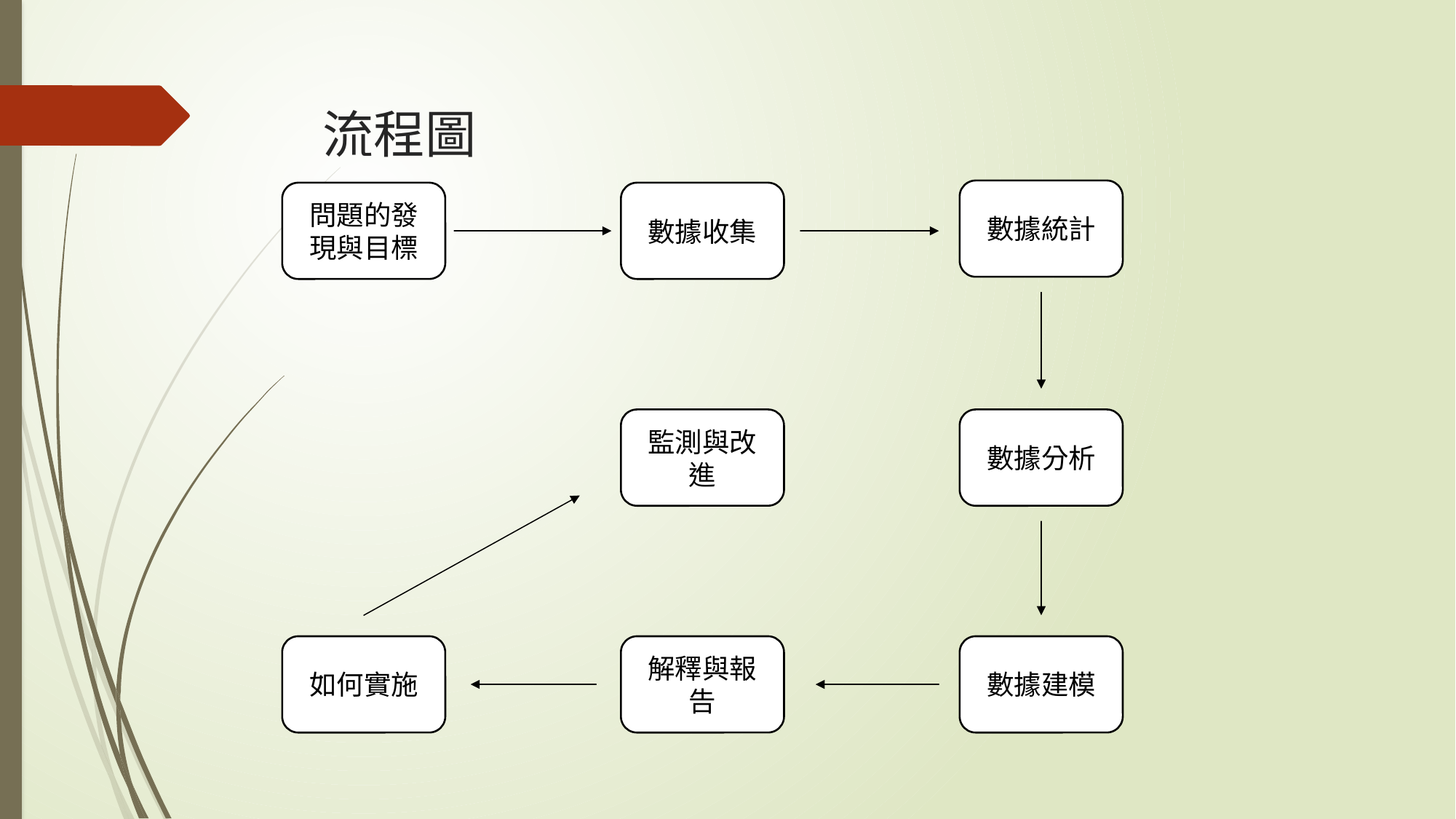

# 流程圖
數據統計
問題的發現與目標
數據收集
監測與改進
數據分析
如何實施
解釋與報告
數據建模